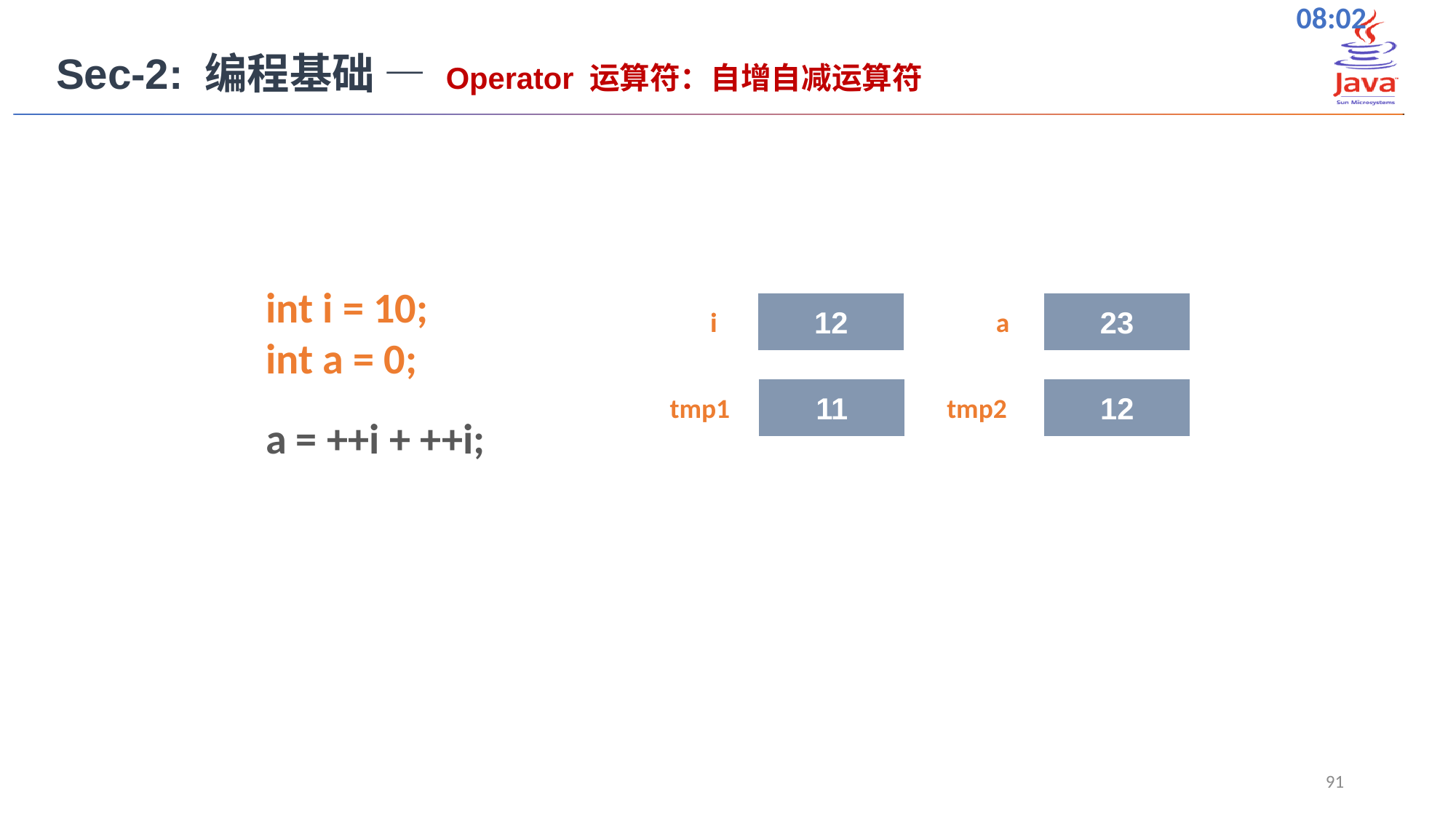

Sec-2: 编程基础 — Operator 运算符：自增自减运算符
int i = 10;
int a = 0;

a = ++i + ++i;
11
        i
12
        i
23
        a
11
       tmp1
12
tmp2
91